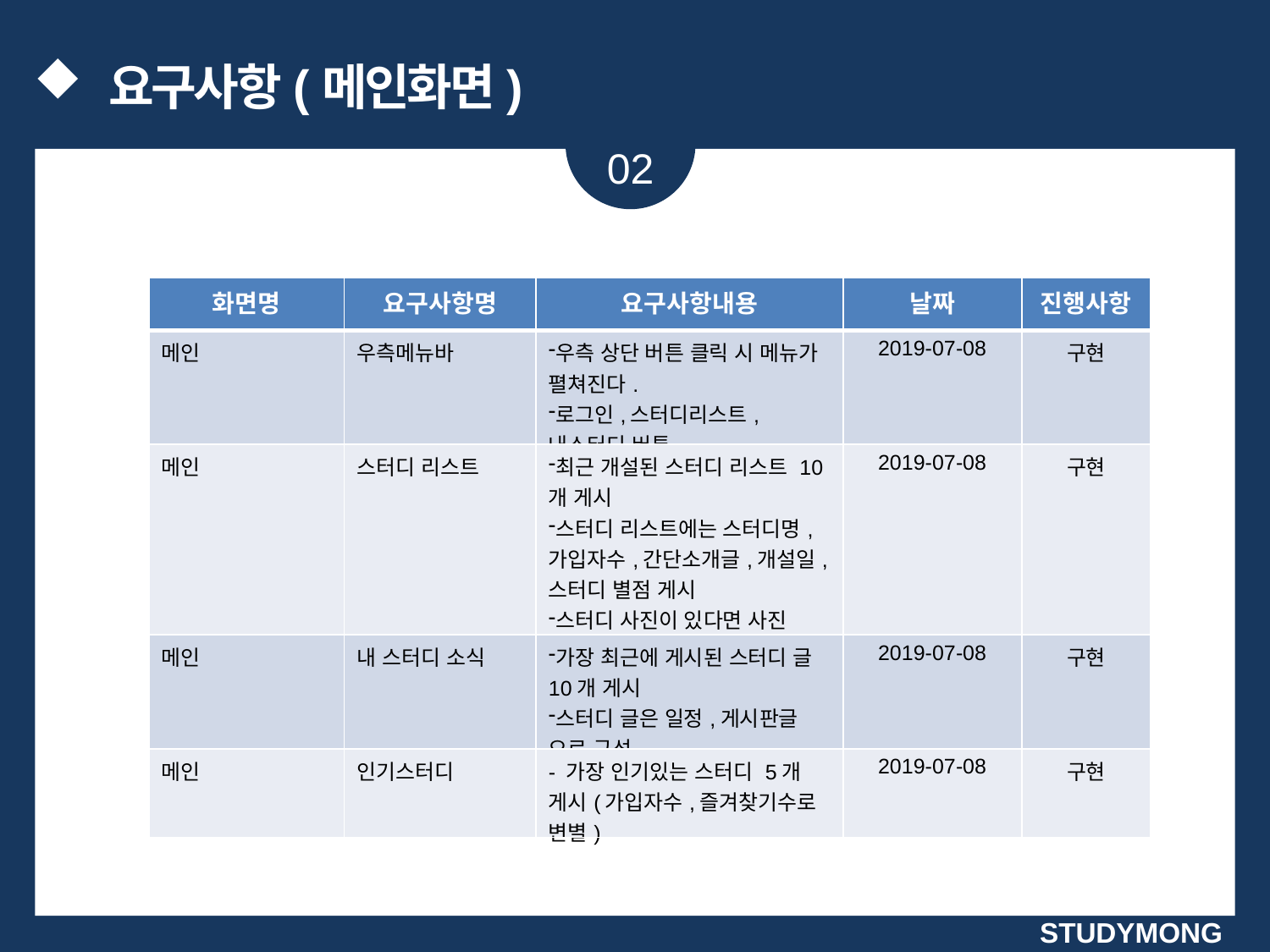

요구사항(메인화면)

02

| 화면명 | 요구사항명 | 요구사항내용 | 날짜 | 진행사항 |
| --- | --- | --- | --- | --- |
| 메인 | 우측메뉴바 | 우측 상단 버튼 클릭 시 메뉴가 펼쳐진다. 로그인,스터디리스트,내스터디 버튼 | 2019-07-08 | 구현 |
| 메인 | 스터디 리스트 | 최근 개설된 스터디 리스트 10개 게시 스터디 리스트에는 스터디명,가입자수,간단소개글,개설일,스터디 별점 게시 스터디 사진이 있다면 사진 게시 (없다면 Default사진) | 2019-07-08 | 구현 |
| 메인 | 내 스터디 소식 | 가장 최근에 게시된 스터디 글 10개 게시 스터디 글은 일정,게시판글 으로 구성 | 2019-07-08 | 구현 |
| 메인 | 인기스터디 | - 가장 인기있는 스터디 5개 게시(가입자수,즐겨찾기수로 변별) | 2019-07-08 | 구현 |
STUDYMONG